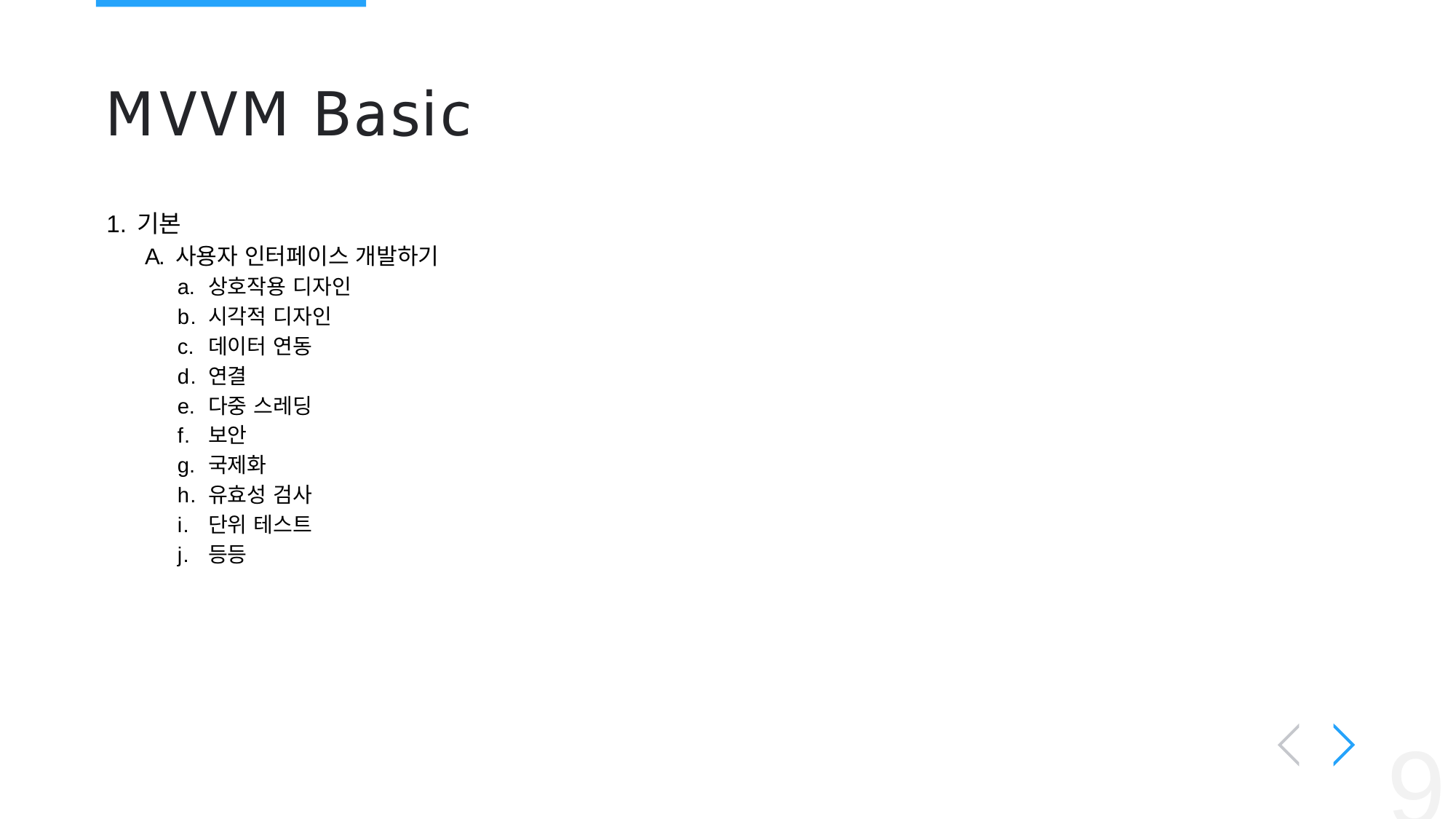

# MVVM Basic
기본
사용자 인터페이스 개발하기
상호작용 디자인
시각적 디자인
데이터 연동
연결
다중 스레딩
보안
국제화
유효성 검사
단위 테스트
등등
9